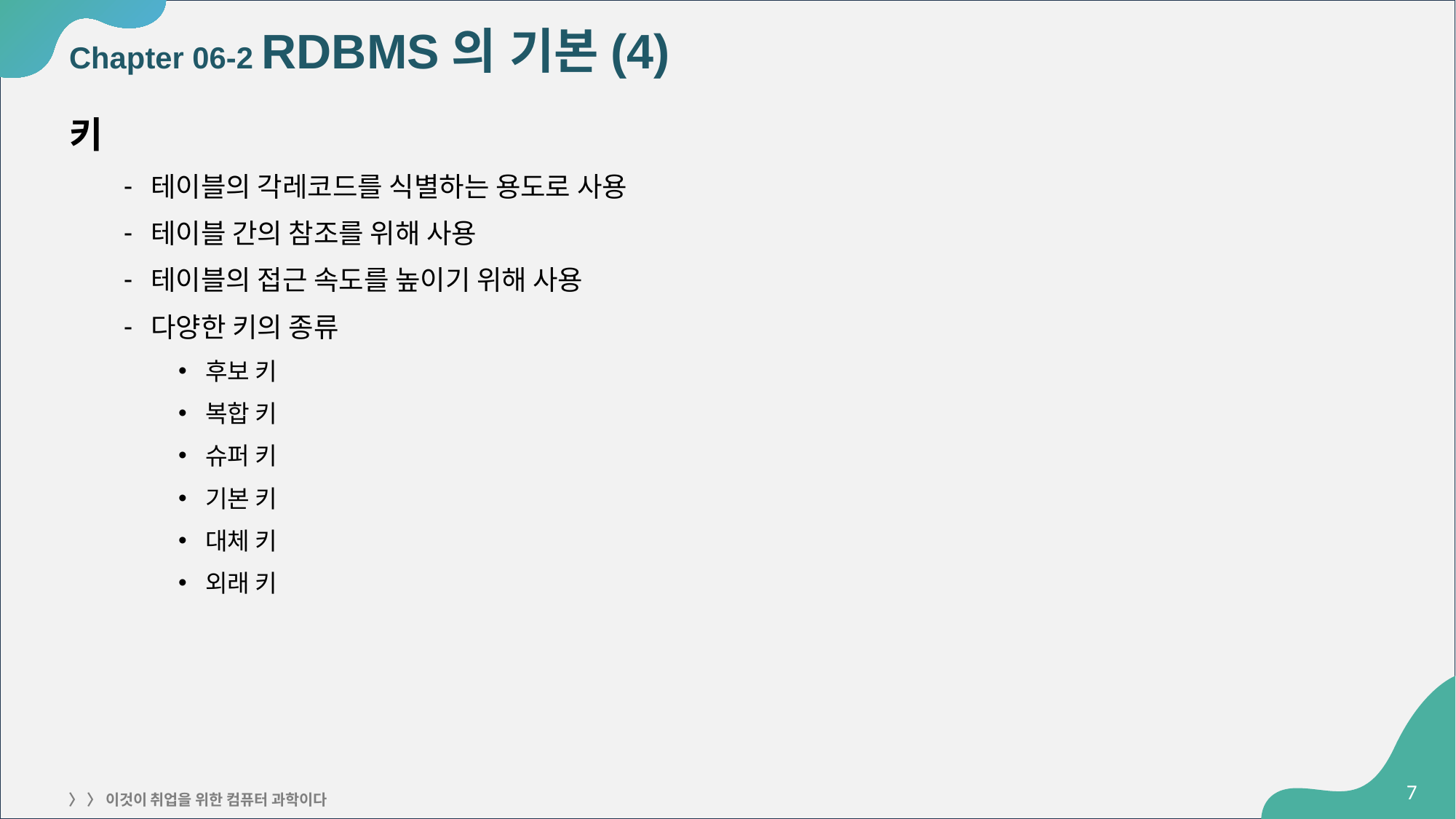

# Chapter 06-2 RDBMS의 기본(4)
키
테이블의 각레코드를 식별하는 용도로 사용
테이블 간의 참조를 위해 사용
테이블의 접근 속도를 높이기 위해 사용
다양한 키의 종류
후보 키
복합 키
슈퍼 키
기본 키
대체 키
외래 키
7
〉 〉 이것이 취업을 위한 컴퓨터 과학이다